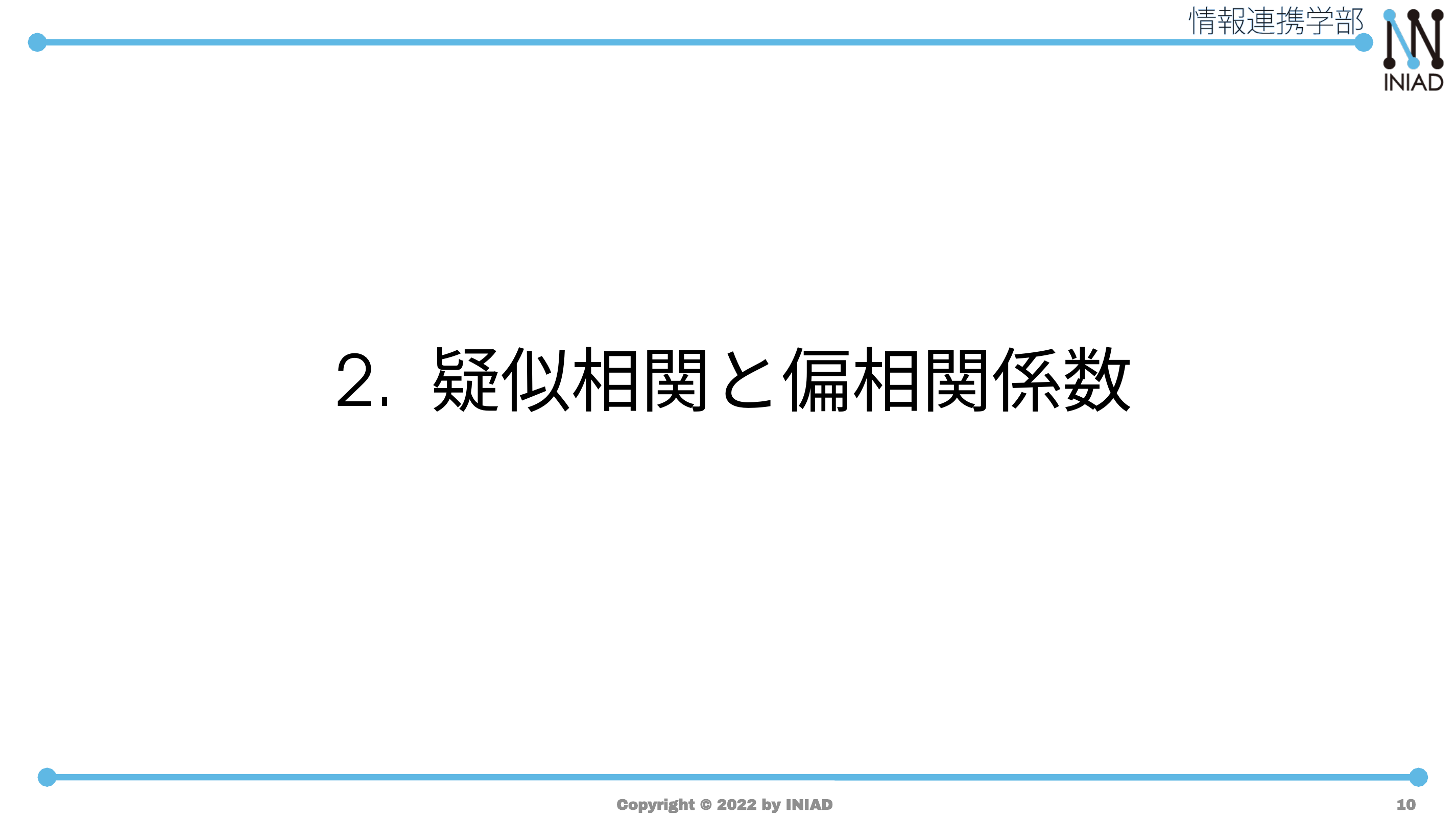

# 2. 疑似相関と偏相関係数
Copyright © 2022 by INIAD
10